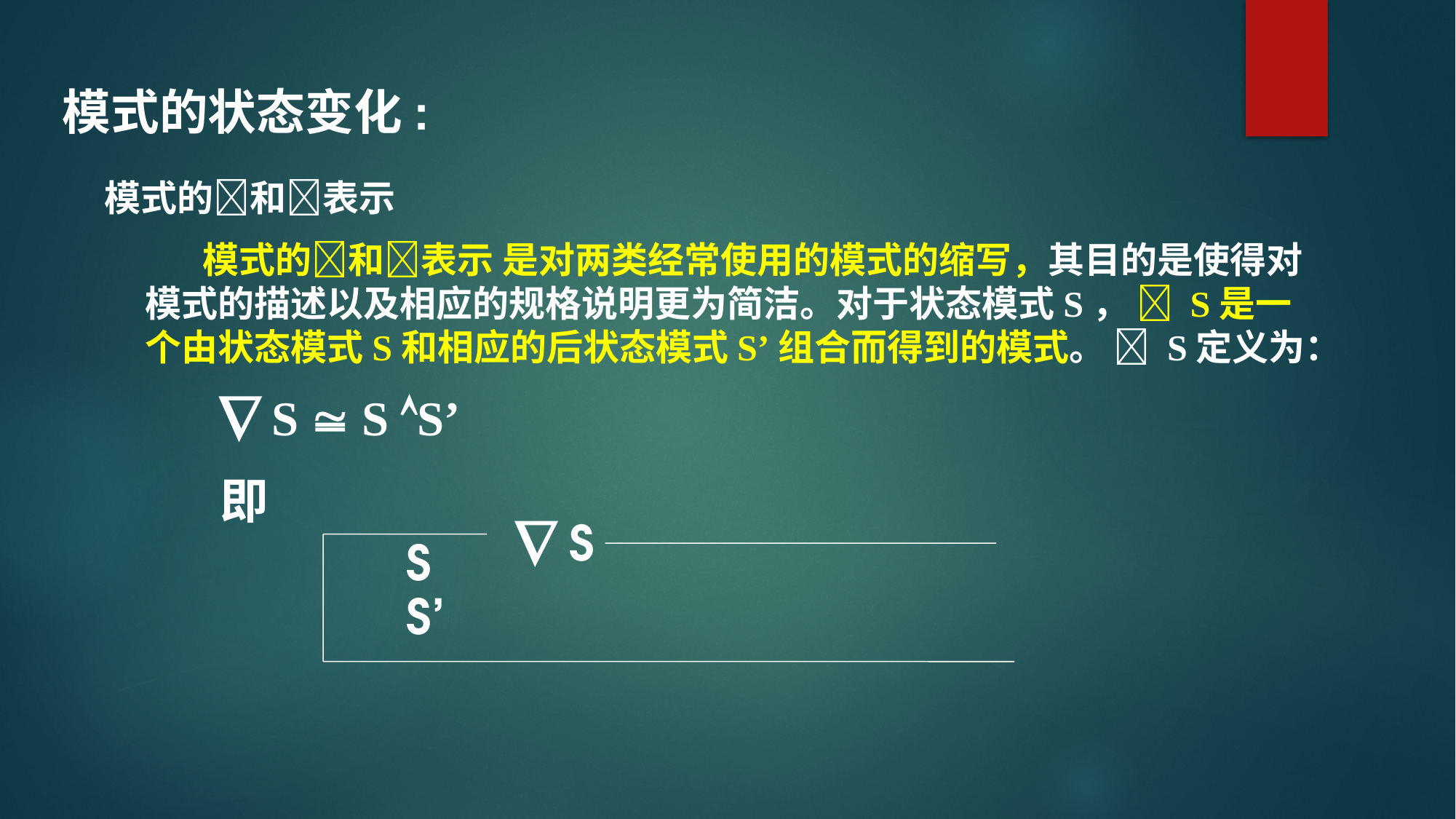

模式的状态变化:
模式的∇和Ξ表示
           模式的∇和Ξ表示 是对两类经常使用的模式的缩写，其目的是使得对模式的描述以及相应的规格说明更为简洁。对于状态模式S， ∇ S是一个由状态模式S和相应的后状态模式S’组合而得到的模式。 ∇ S定义为：
∇ S ≅ S ∧S’
即
∇ S

S
S’